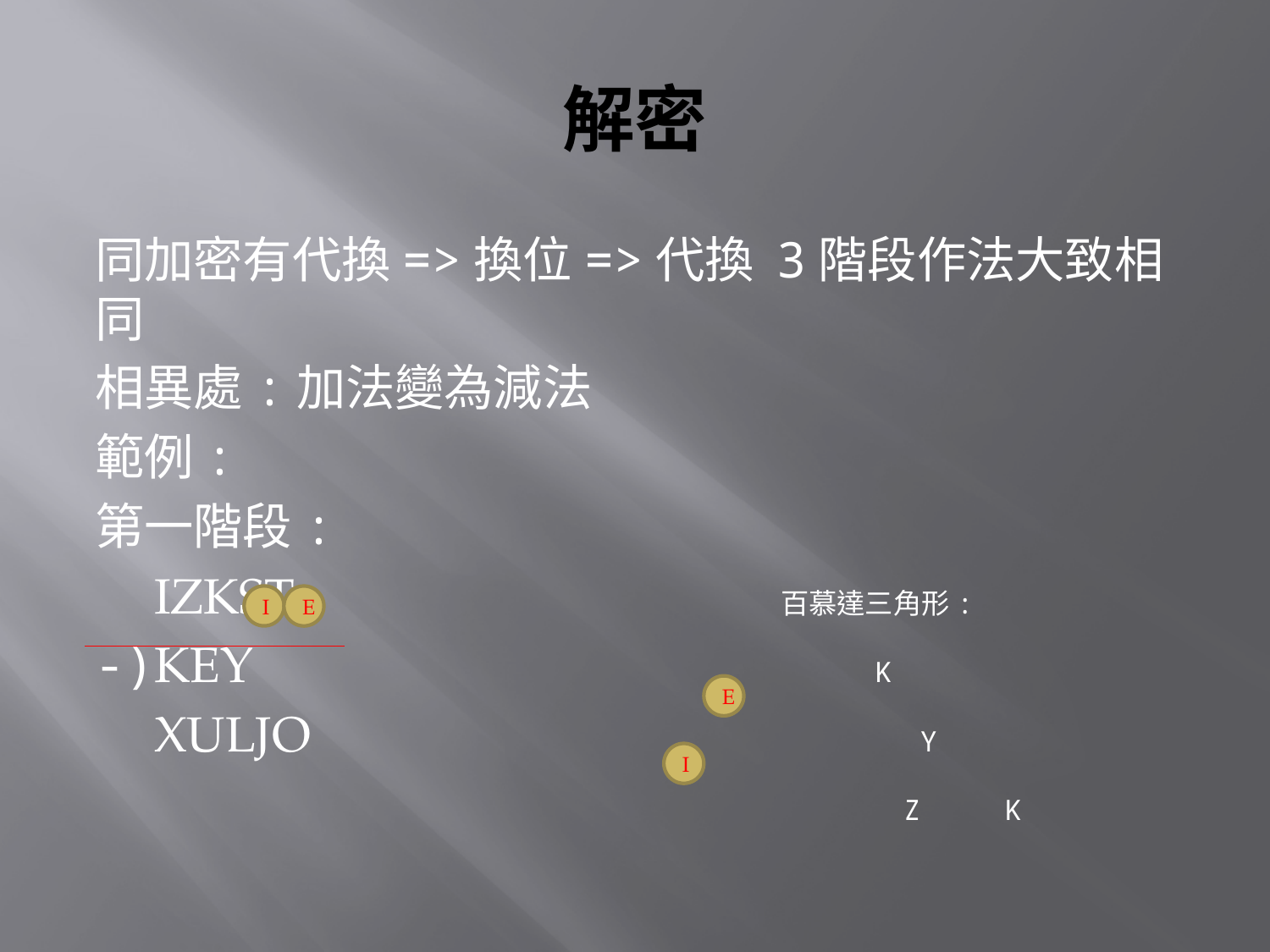

# 解密
同加密有代換=>換位=>代換 3階段作法大致相同
相異處:加法變為減法
範例:
第一階段:
  IZKST                百慕達三角形:
-)KEY                     K
  XULJO                     Y
                             Z     K
I
E
E
I